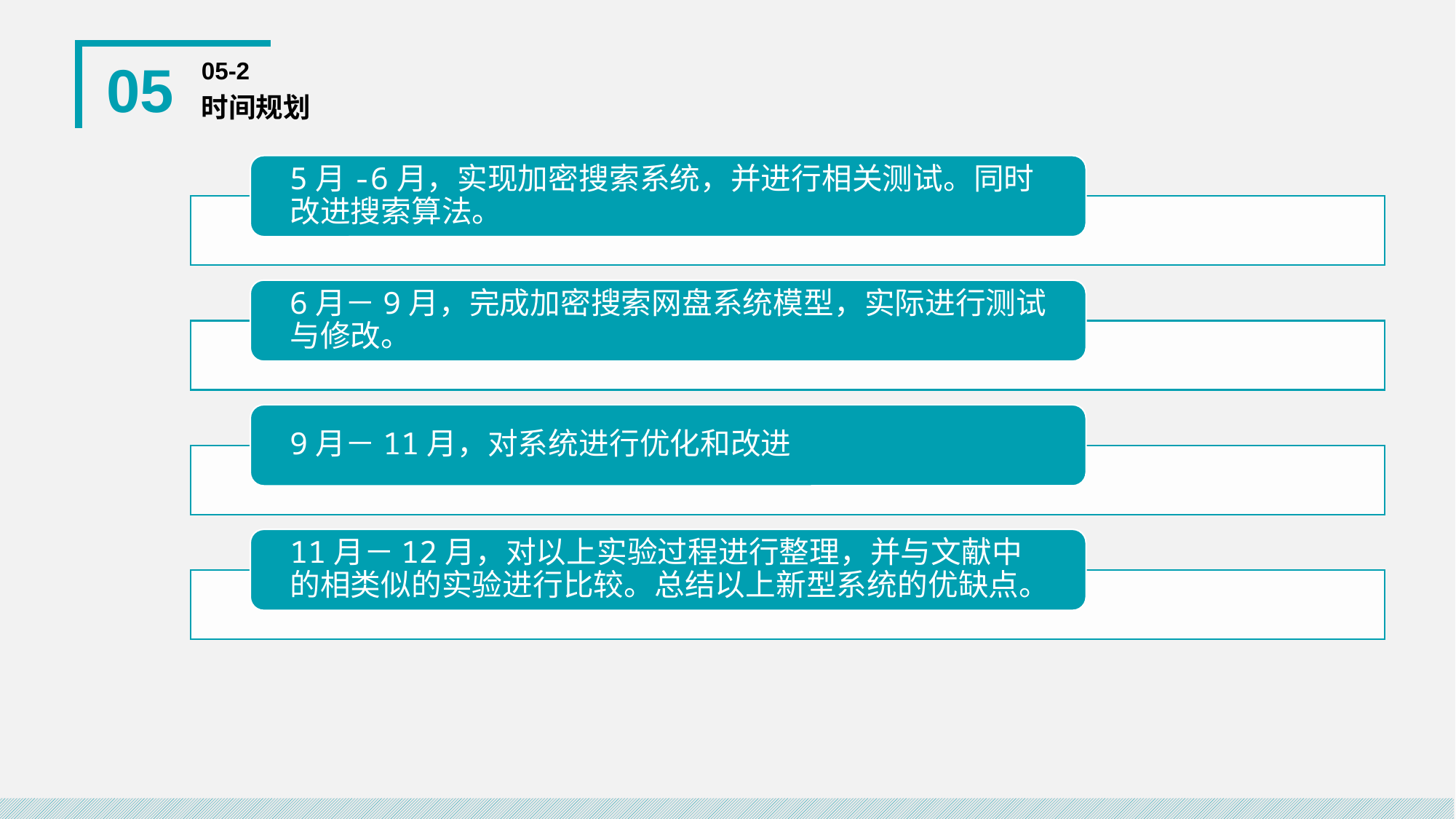

05
05-2
时间规划
5月-6月，实现加密搜索系统，并进行相关测试。同时改进搜索算法。
6月－9月，完成加密搜索网盘系统模型，实际进行测试与修改。
9月－11月，对系统进行优化和改进
11月－12月，对以上实验过程进行整理，并与文献中的相类似的实验进行比较。总结以上新型系统的优缺点。